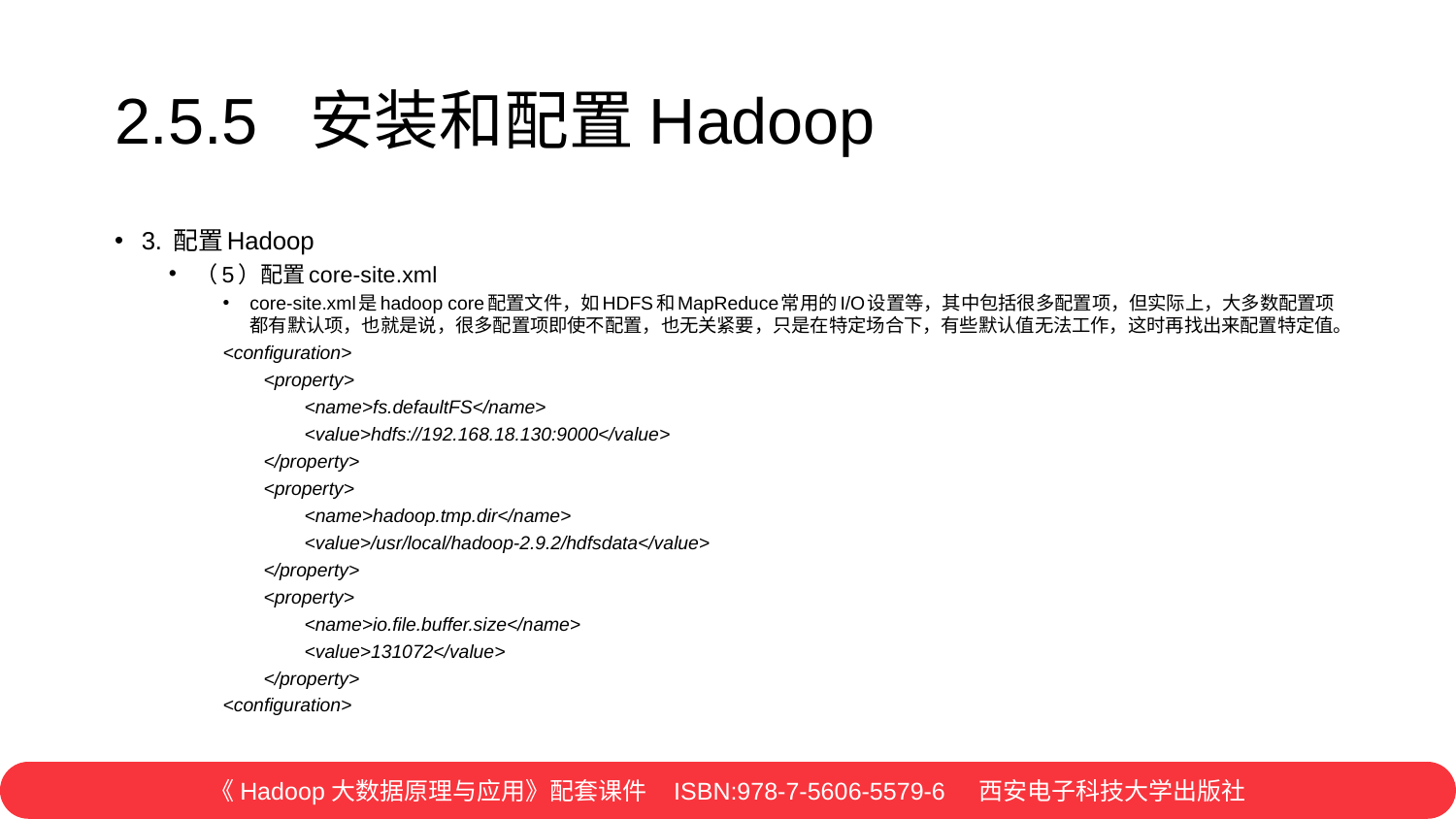

# 2.5.5  安装和配置Hadoop
3. 配置Hadoop
（5）配置core-site.xml
core-site.xml是hadoop core配置文件，如HDFS和MapReduce常用的I/O设置等，其中包括很多配置项，但实际上，大多数配置项都有默认项，也就是说，很多配置项即使不配置，也无关紧要，只是在特定场合下，有些默认值无法工作，这时再找出来配置特定值。
<configuration>
        <property>
                <name>fs.defaultFS</name>
                <value>hdfs://192.168.18.130:9000</value>
        </property>
        <property>
                <name>hadoop.tmp.dir</name>
                <value>/usr/local/hadoop-2.9.2/hdfsdata</value>
        </property>
        <property>
                <name>io.file.buffer.size</name>
                <value>131072</value>
        </property>
<configuration>